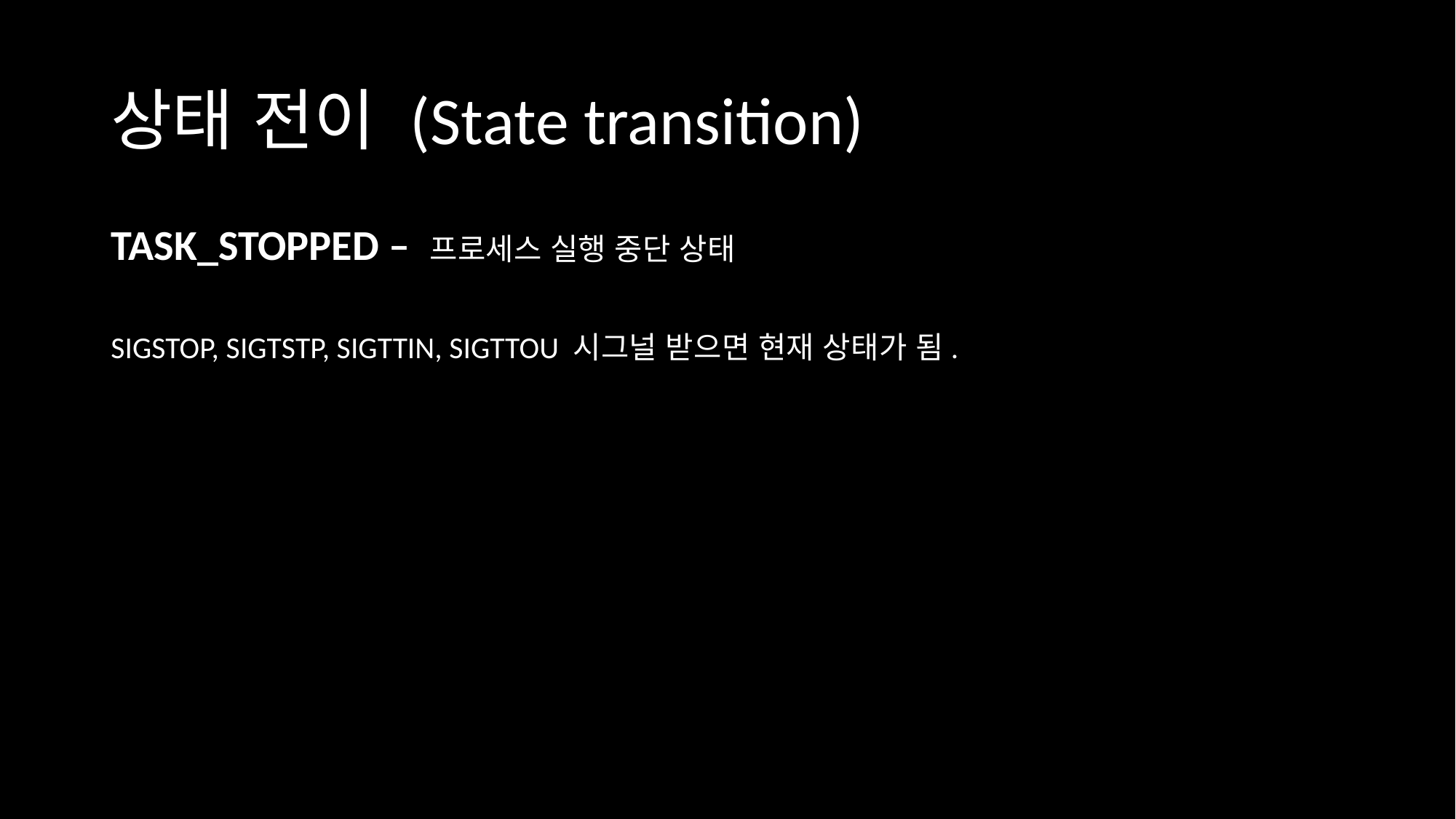

# 상태 전이 (State transition)
TASK_STOPPED – 프로세스 실행 중단 상태

SIGSTOP, SIGTSTP, SIGTTIN, SIGTTOU 시그널 받으면 현재 상태가 됨.